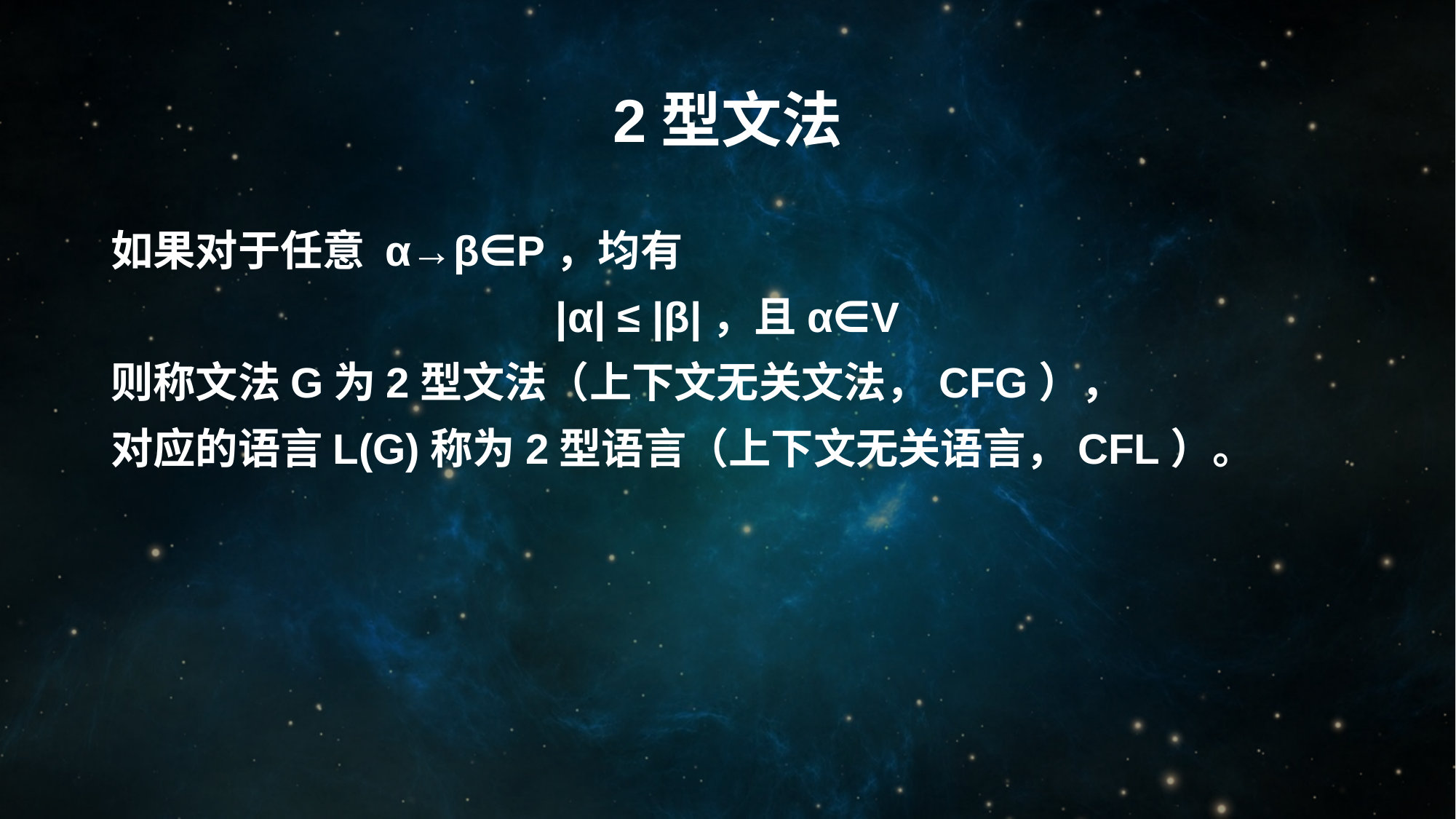

# 2型文法
如果对于任意 α→β∈P，均有
|α| ≤ |β|，且α∈V
则称文法G为2型文法（上下文无关文法，CFG），
对应的语言L(G)称为2型语言（上下文无关语言，CFL）。